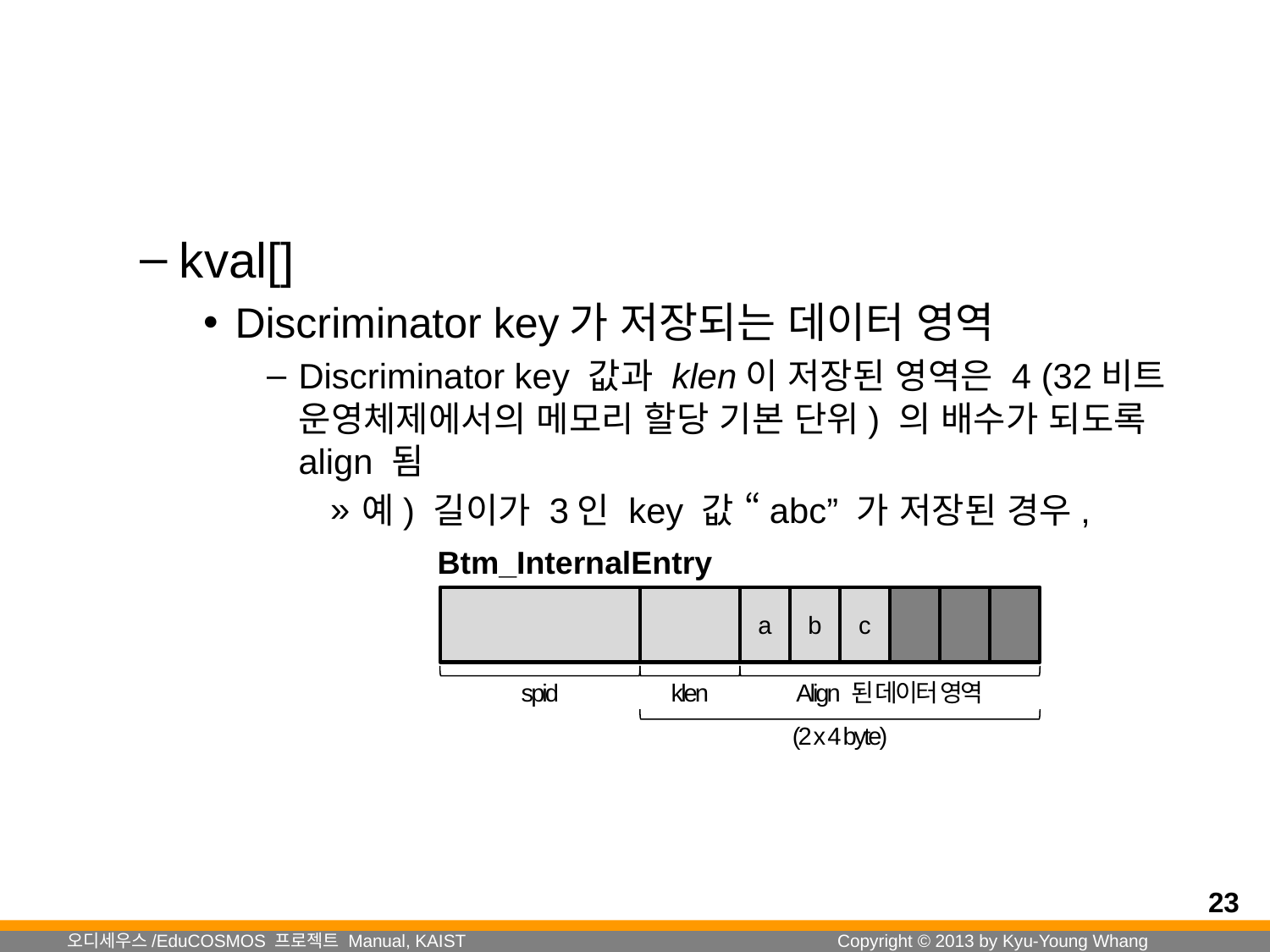

#
kval[]
Discriminator key가 저장되는 데이터 영역
Discriminator key 값과 klen이 저장된 영역은 4 (32비트 운영체제에서의 메모리 할당 기본 단위) 의 배수가 되도록 align 됨
예) 길이가 3인 key 값 “abc” 가 저장된 경우,

Btm_InternalEntry

a
b
c

spid
klen
Align 된 데이터 영역
(2 x 4 byte)